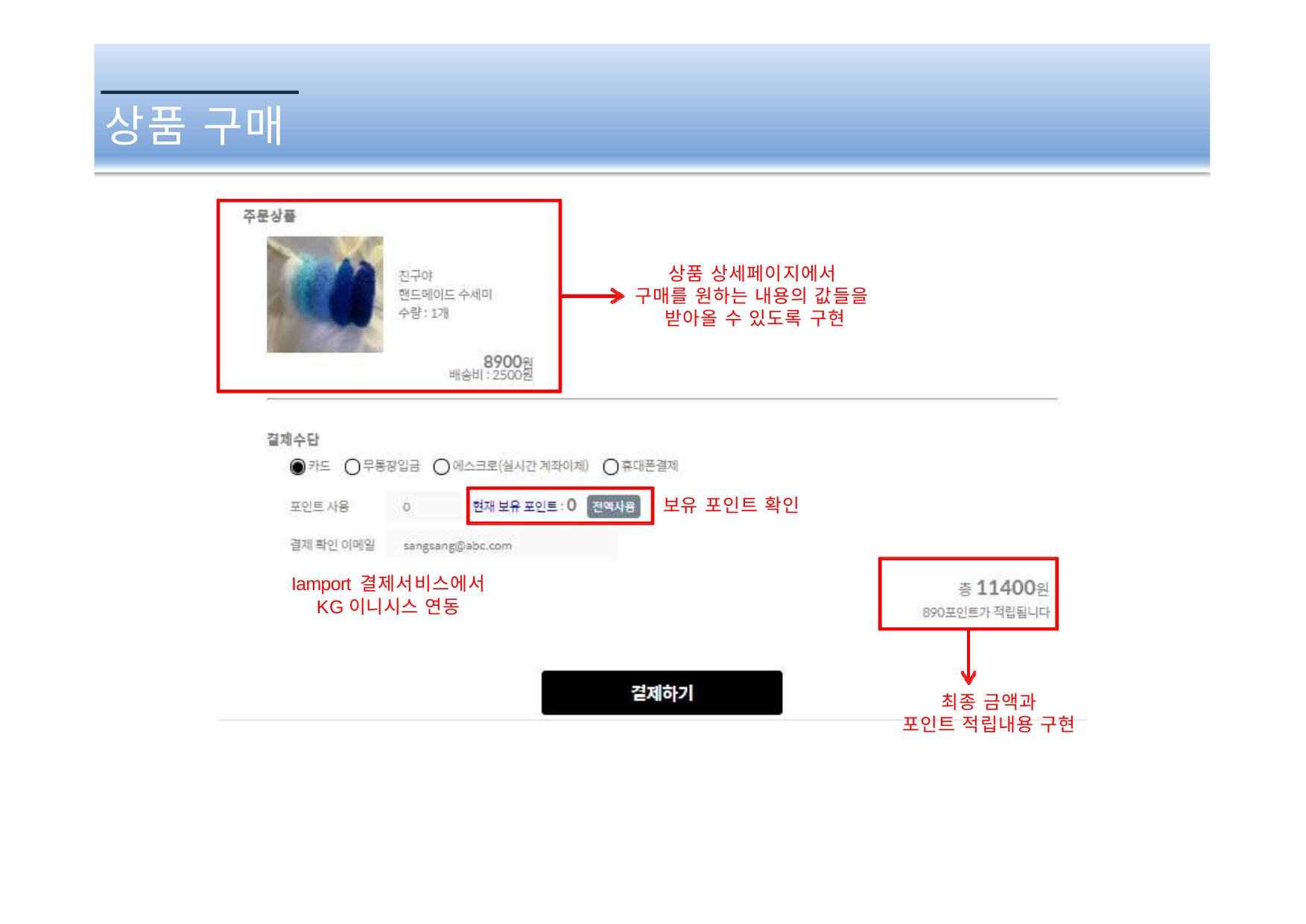

# 상품 구매

상품 상세페이지에서
구매를 원하는 내용의 값들을  받아올 수 있도록 구현
보유 포인트 확인
Iamport 결제서비스에서
KG이니시스 연동
최종 금액과
포인트 적립내용 구현